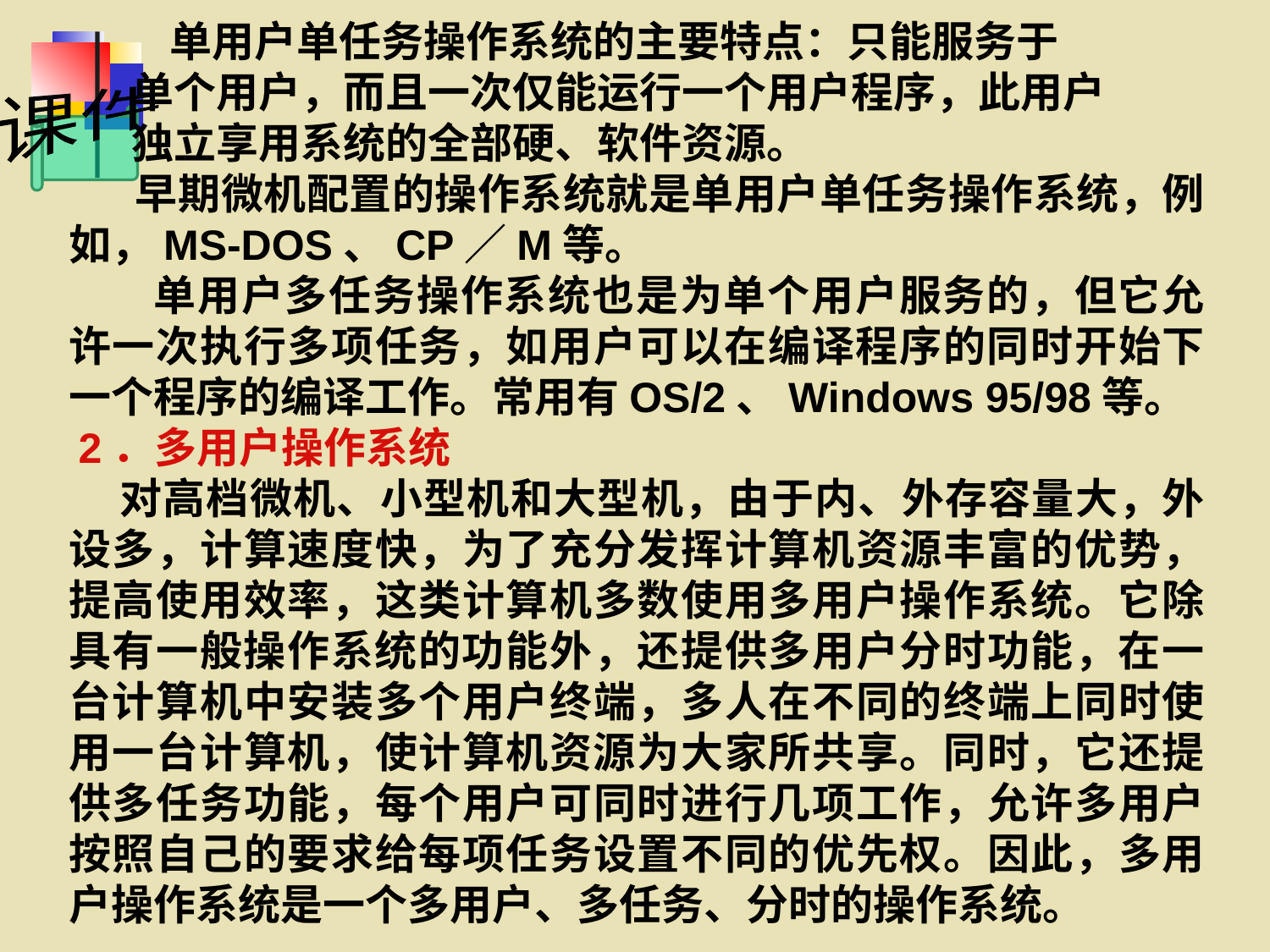

单用户单任务操作系统的主要特点：只能服务于
       单个用户，而且一次仅能运行一个用户程序，此用户
       独立享用系统的全部硬、软件资源。
       早期微机配置的操作系统就是单用户单任务操作系统，例如，MS-DOS、CP／M等。
　　 单用户多任务操作系统也是为单个用户服务的，但它允许一次执行多项任务，如用户可以在编译程序的同时开始下一个程序的编译工作。常用有OS/2、Windows 95/98等。
  2．多用户操作系统
     对高档微机、小型机和大型机，由于内、外存容量大，外设多，计算速度快，为了充分发挥计算机资源丰富的优势，提高使用效率，这类计算机多数使用多用户操作系统。它除具有一般操作系统的功能外，还提供多用户分时功能，在一台计算机中安装多个用户终端，多人在不同的终端上同时使用一台计算机，使计算机资源为大家所共享。同时，它还提供多任务功能，每个用户可同时进行几项工作，允许多用户按照自己的要求给每项任务设置不同的优先权。因此，多用户操作系统是一个多用户、多任务、分时的操作系统。